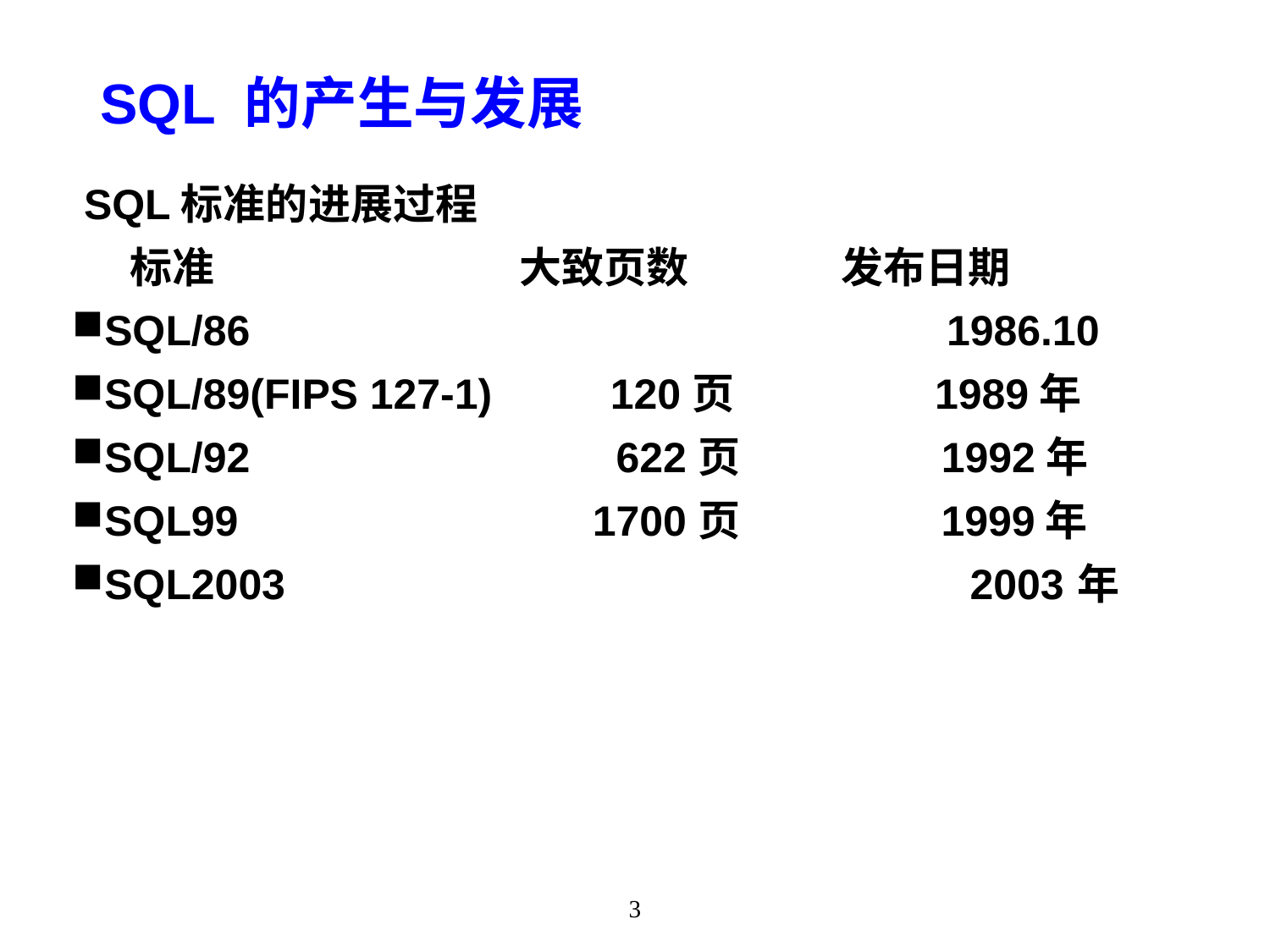

# SQL 的产生与发展
 SQL标准的进展过程
     标准                                大致页数                发布日期
SQL/86                                                           1986.10
SQL/89(FIPS 127-1)          120页                    1989年
SQL/92                               622页                    1992年
SQL99                              1700页                    1999年
SQL2003                                                          2003年

3